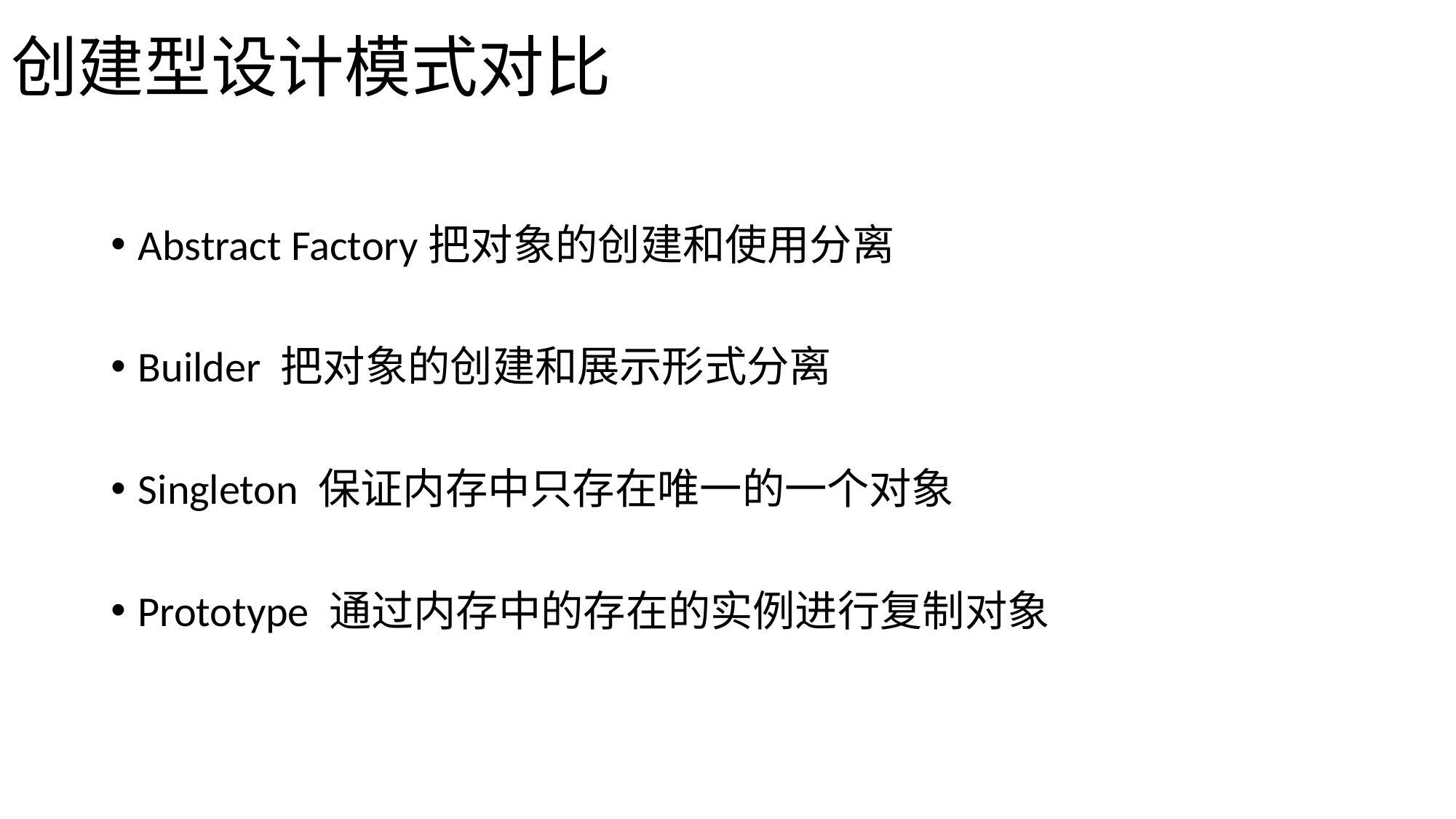

# 创建型设计模式对比
Abstract Factory把对象的创建和使用分离

Builder 把对象的创建和展示形式分离

Singleton 保证内存中只存在唯一的一个对象

Prototype 通过内存中的存在的实例进行复制对象